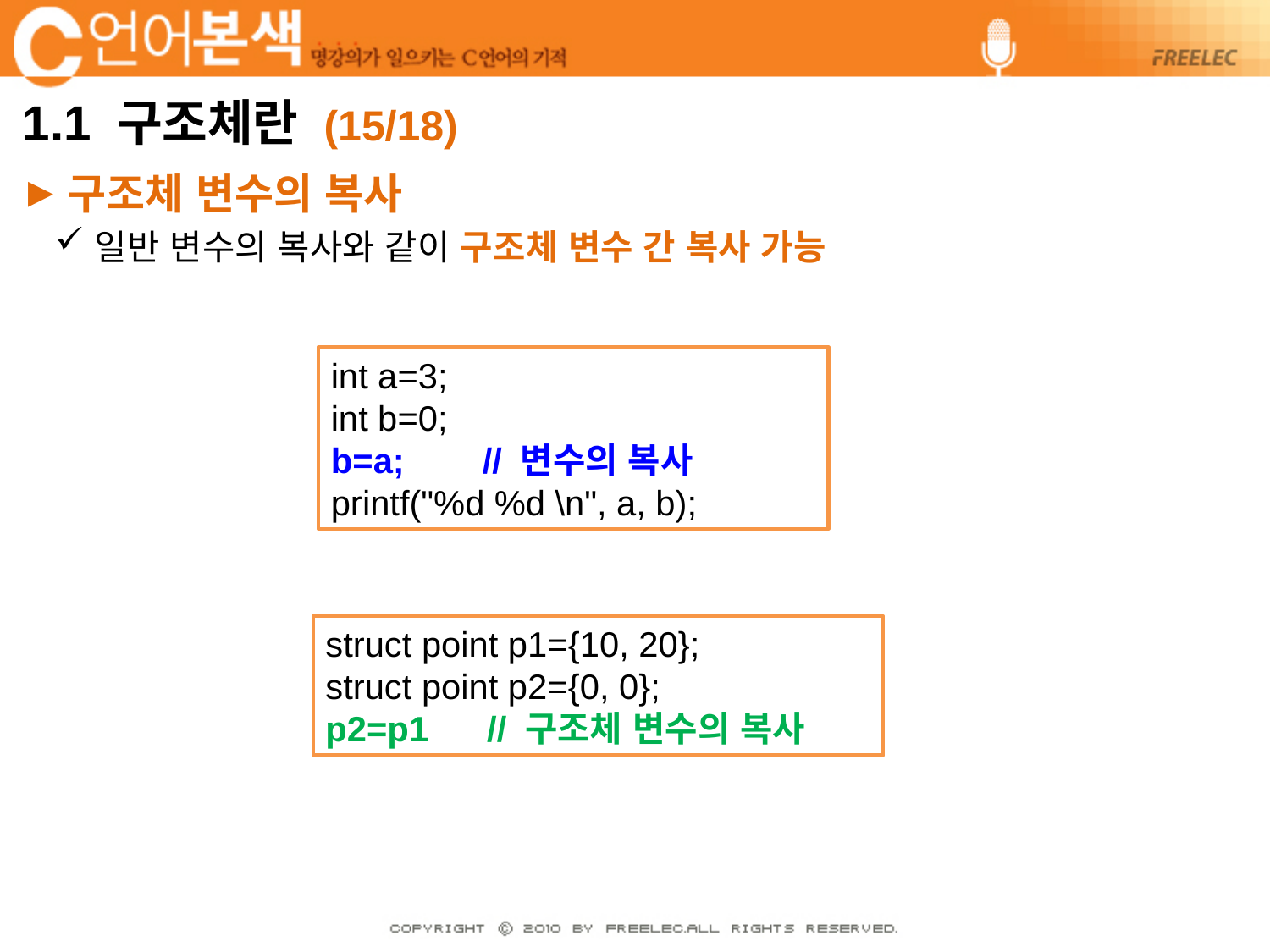

# 1.1 구조체란 (15/18)
구조체 변수의 복사
일반 변수의 복사와 같이 구조체 변수 간 복사 가능

int a=3;
int b=0;
b=a;        // 변수의 복사
printf("%d %d \n", a, b);
struct point p1={10, 20};
struct point p2={0, 0};
p2=p1      // 구조체 변수의 복사